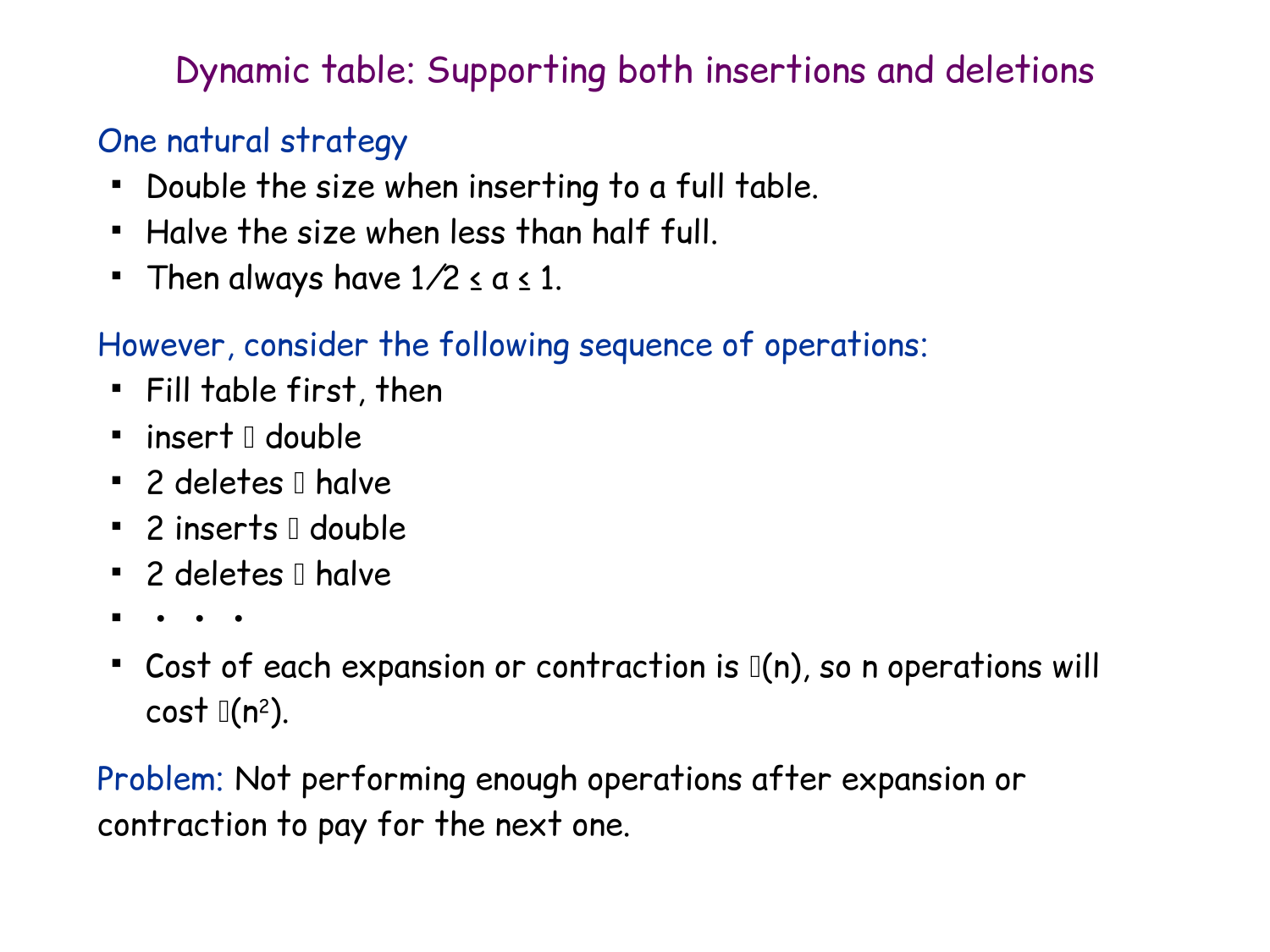

# Dynamic table: Supporting both insertions and deletions
One natural strategy
Double the size when inserting to a full table.
Halve the size when less than half full.
Then always have 1/2 ≤ α ≤ 1.
However, consider the following sequence of operations:
Fill table first, then
insert ⇒ double
2 deletes ⇒ halve
2 inserts ⇒ double
2 deletes ⇒ halve
・ ・ ・
Cost of each expansion or contraction is Θ(n), so n operations will cost Θ(n2).
Problem: Not performing enough operations after expansion or contraction to pay for the next one.